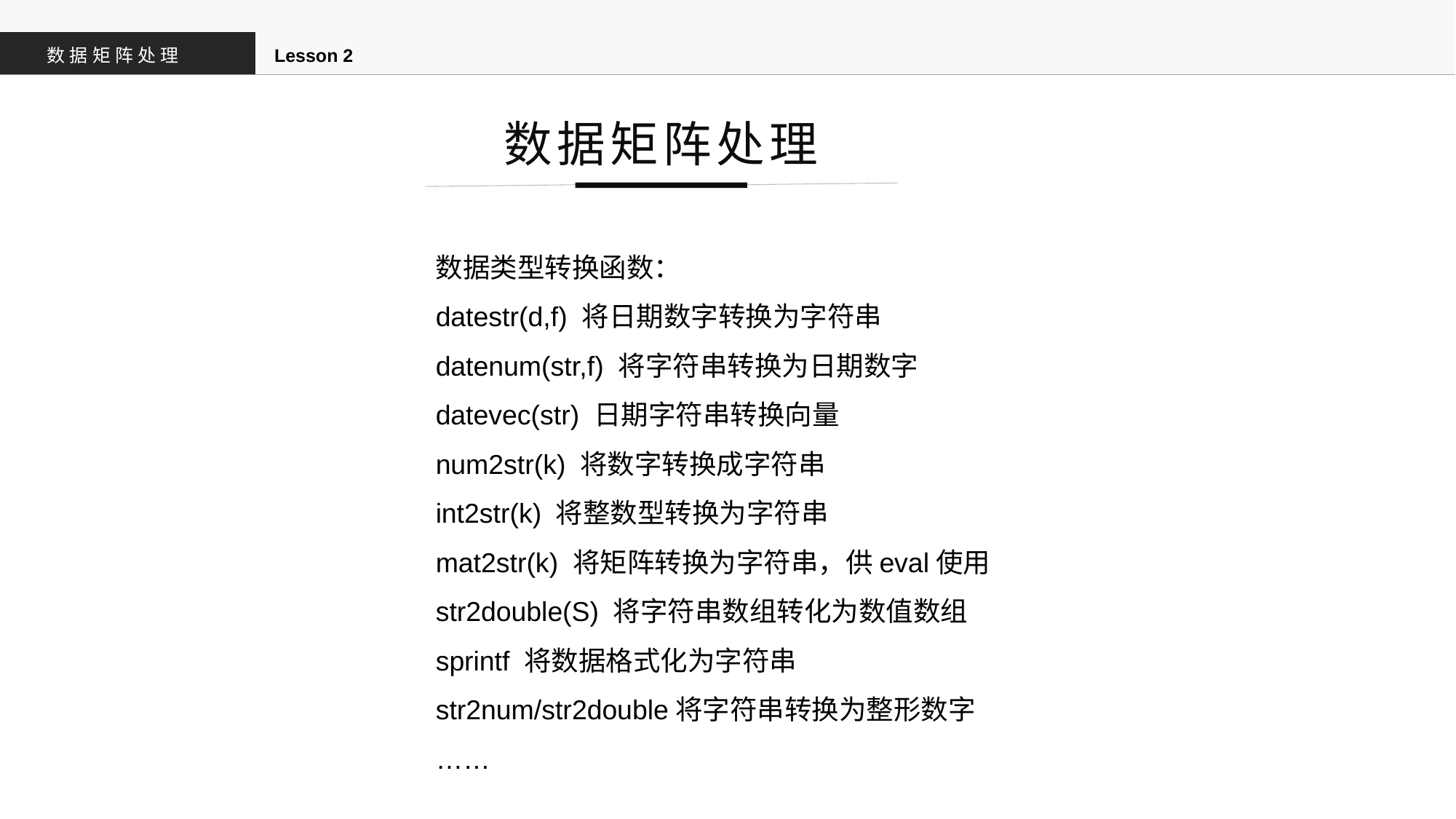

数据矩阵处理
Lesson 2
数据矩阵处理

数据类型转换函数：
datestr(d,f) 将日期数字转换为字符串
datenum(str,f) 将字符串转换为日期数字
datevec(str) 日期字符串转换向量
num2str(k) 将数字转换成字符串
int2str(k) 将整数型转换为字符串
mat2str(k) 将矩阵转换为字符串，供eval使用
str2double(S) 将字符串数组转化为数值数组
sprintf 将数据格式化为字符串
str2num/str2double将字符串转换为整形数字
……